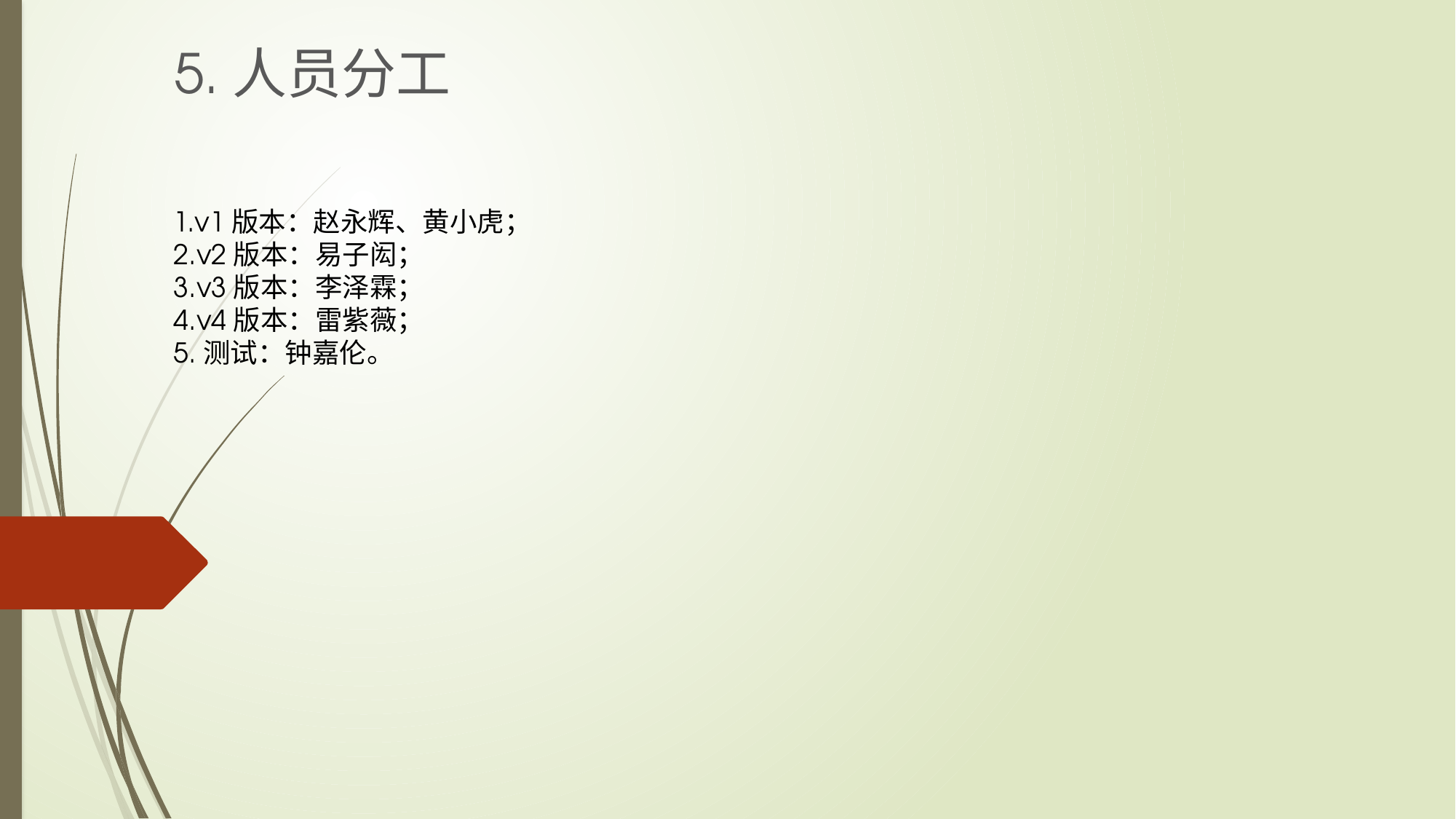

5.人员分工
1.v1版本：赵永辉、黄小虎；
2.v2版本：易子闳；
3.v3版本：李泽霖；
4.v4版本：雷紫薇；
5.测试：钟嘉伦。